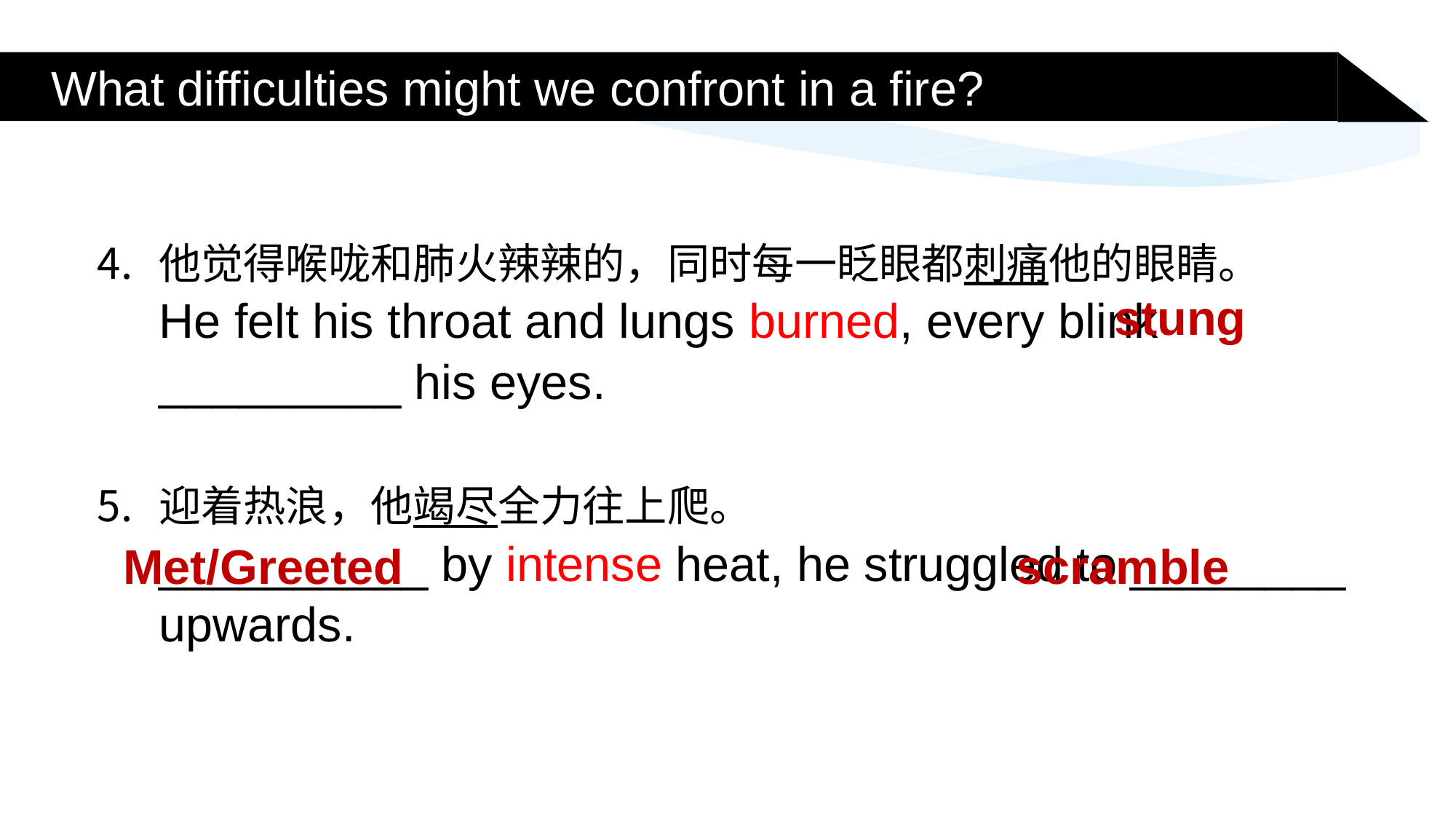

What difficulties might we confront in a fire?
他觉得喉咙和肺火辣辣的，同时每一眨眼都刺痛他的眼睛。
He felt his throat and lungs burned, every blink _________ his eyes.

迎着热浪，他竭尽全力往上爬。
__________ by intense heat, he struggled to ________ upwards.
stung
Met/Greeted
scramble